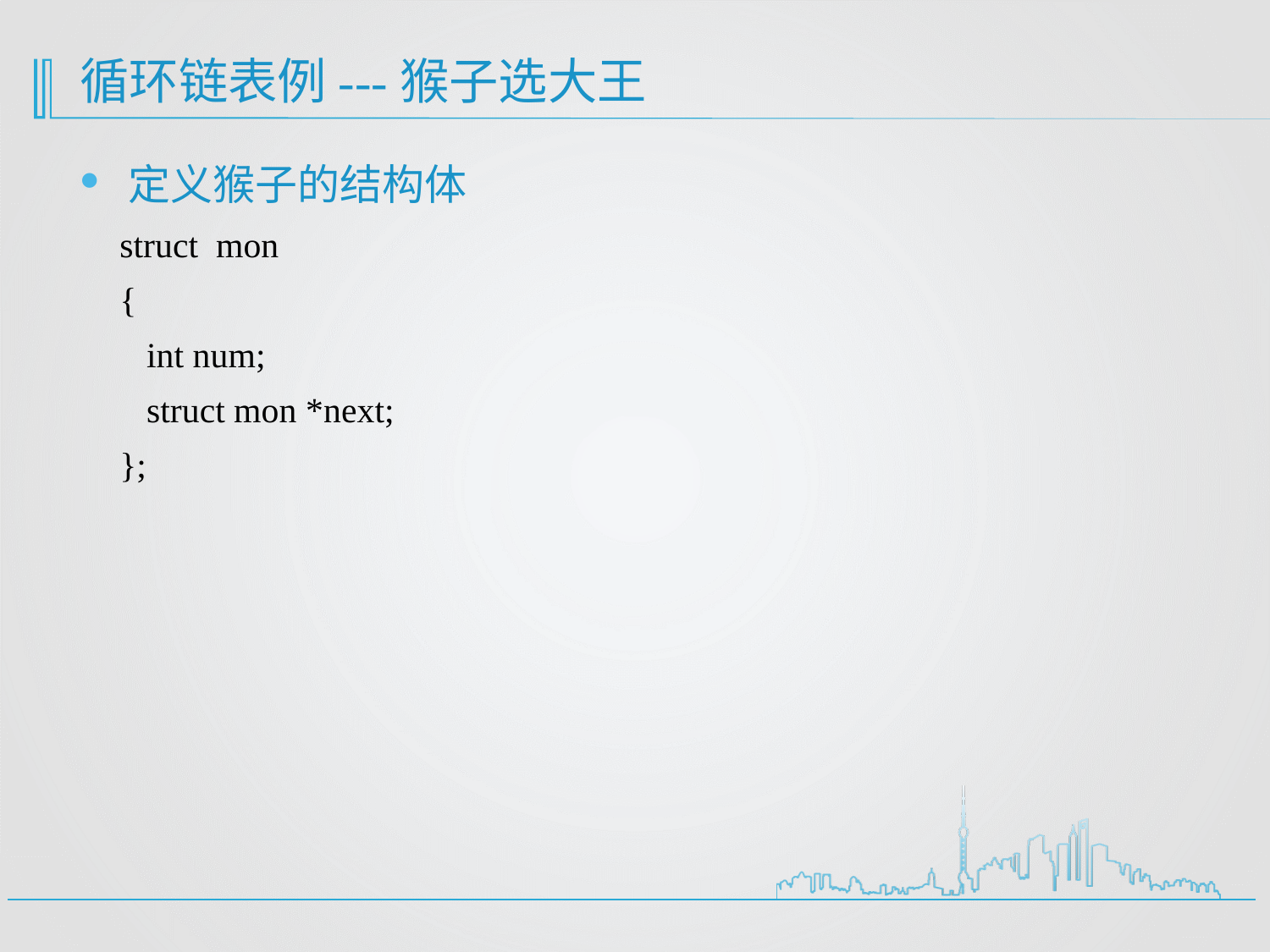

# 循环链表例---猴子选大王
定义猴子的结构体
struct  mon
{
   int num;
   struct mon *next;
};